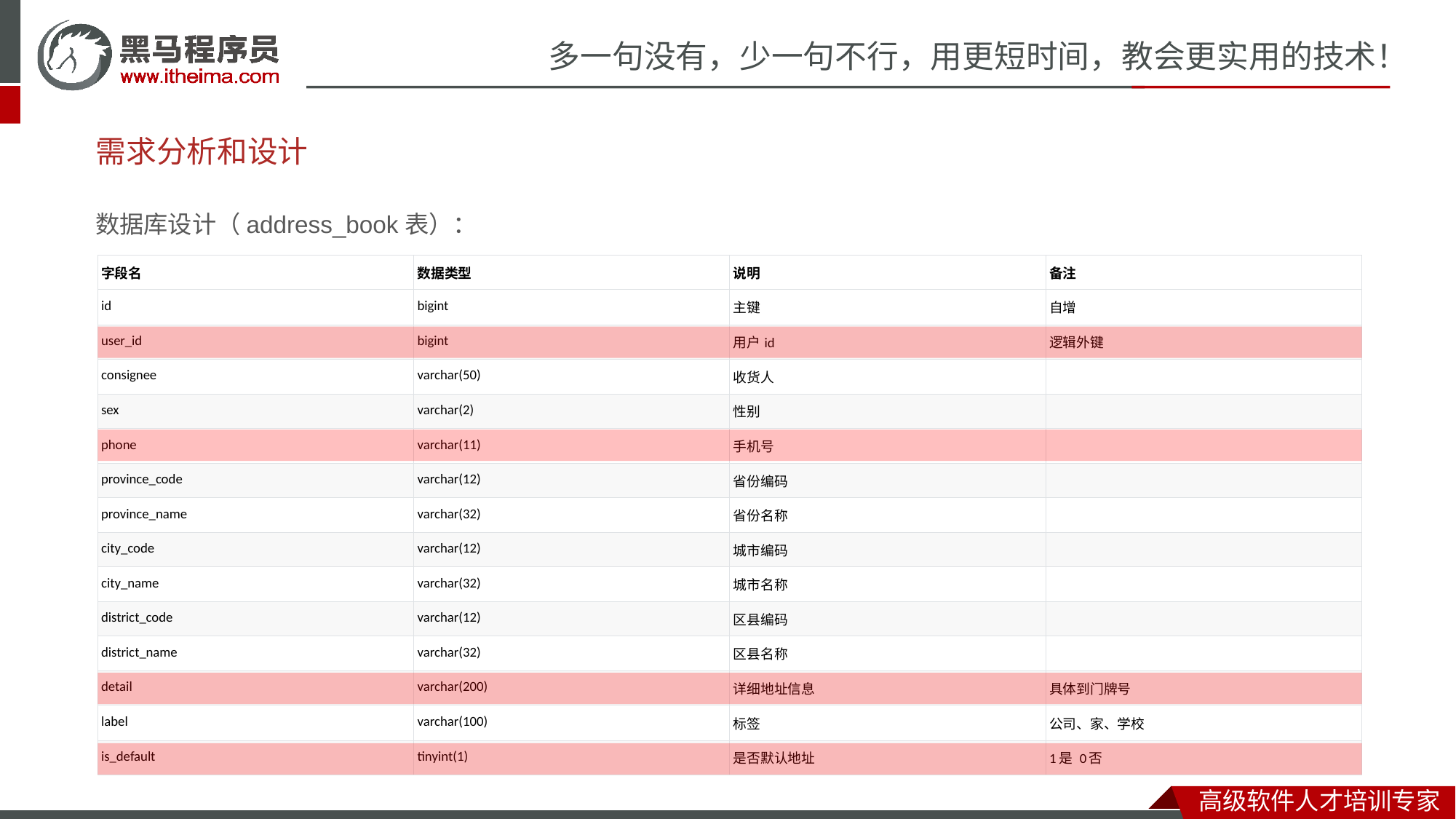

# 需求分析和设计
数据库设计（address_book表）：

| 字段名 | 数据类型 | 说明 | 备注 |
| --- | --- | --- | --- |
| id | bigint | 主键 | 自增 |
| user\_id | bigint | 用户id | 逻辑外键 |
| consignee | varchar(50) | 收货人 |  |
| sex | varchar(2) | 性别 |  |
| phone | varchar(11) | 手机号 |  |
| province\_code | varchar(12) | 省份编码 |  |
| province\_name | varchar(32) | 省份名称 |  |
| city\_code | varchar(12) | 城市编码 |  |
| city\_name | varchar(32) | 城市名称 |  |
| district\_code | varchar(12) | 区县编码 |  |
| district\_name | varchar(32) | 区县名称 |  |
| detail | varchar(200) | 详细地址信息 | 具体到门牌号 |
| label | varchar(100) | 标签 | 公司、家、学校 |
| is\_default | tinyint(1) | 是否默认地址 | 1是 0否 |